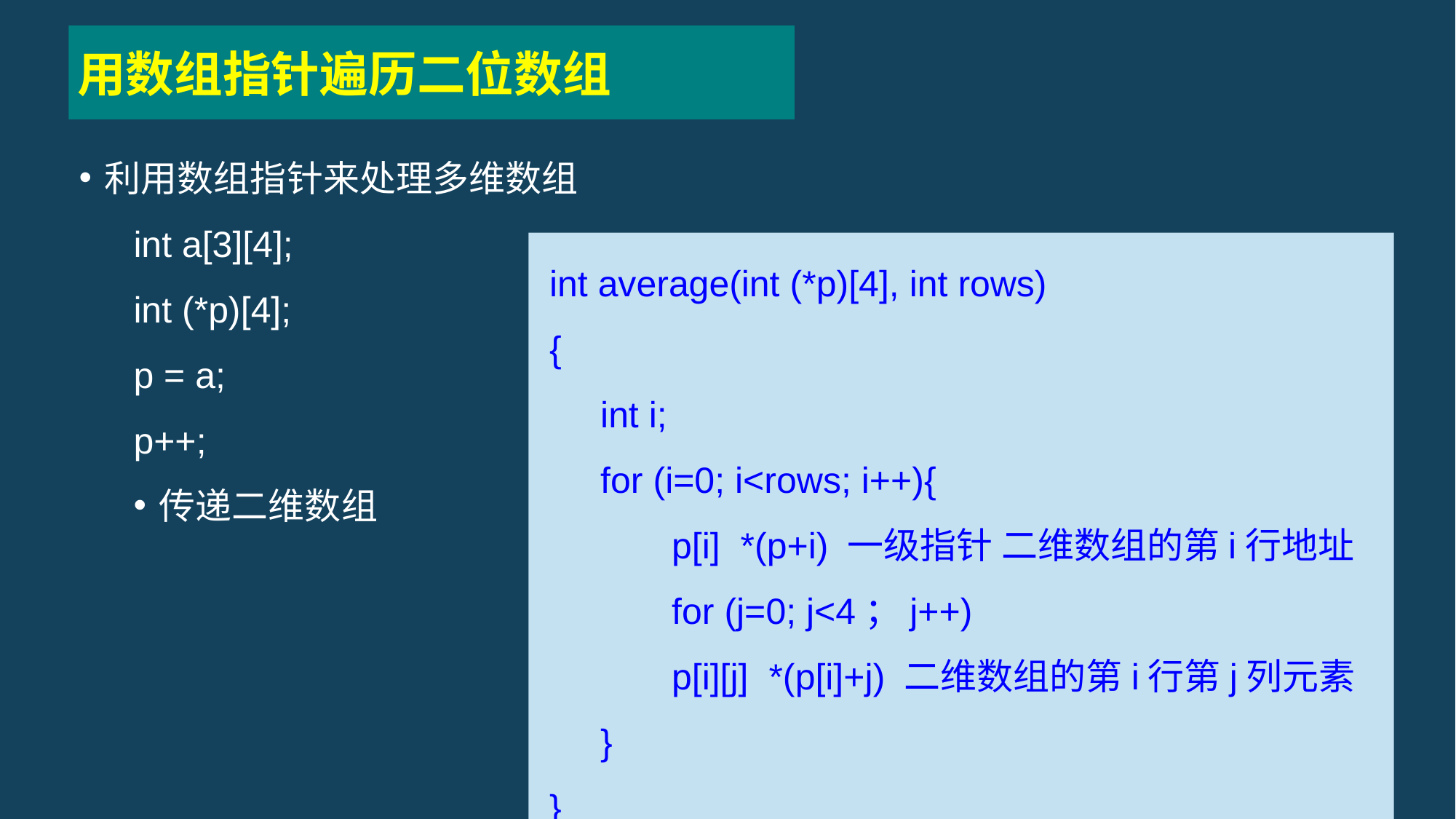

用数组指针遍历二位数组
利用数组指针来处理多维数组
int a[3][4];
int (*p)[4];
p = a;
p++;
传递二维数组
 int average(int (*p)[4], int rows)
 {
      int i;
      for (i=0; i<rows; i++){
             p[i]  *(p+i) 一级指针 二维数组的第i行地址
             for (j=0; j<4；j++)
             p[i][j]  *(p[i]+j) 二维数组的第i行第j列元素
      }
 }
code/数组指针.c